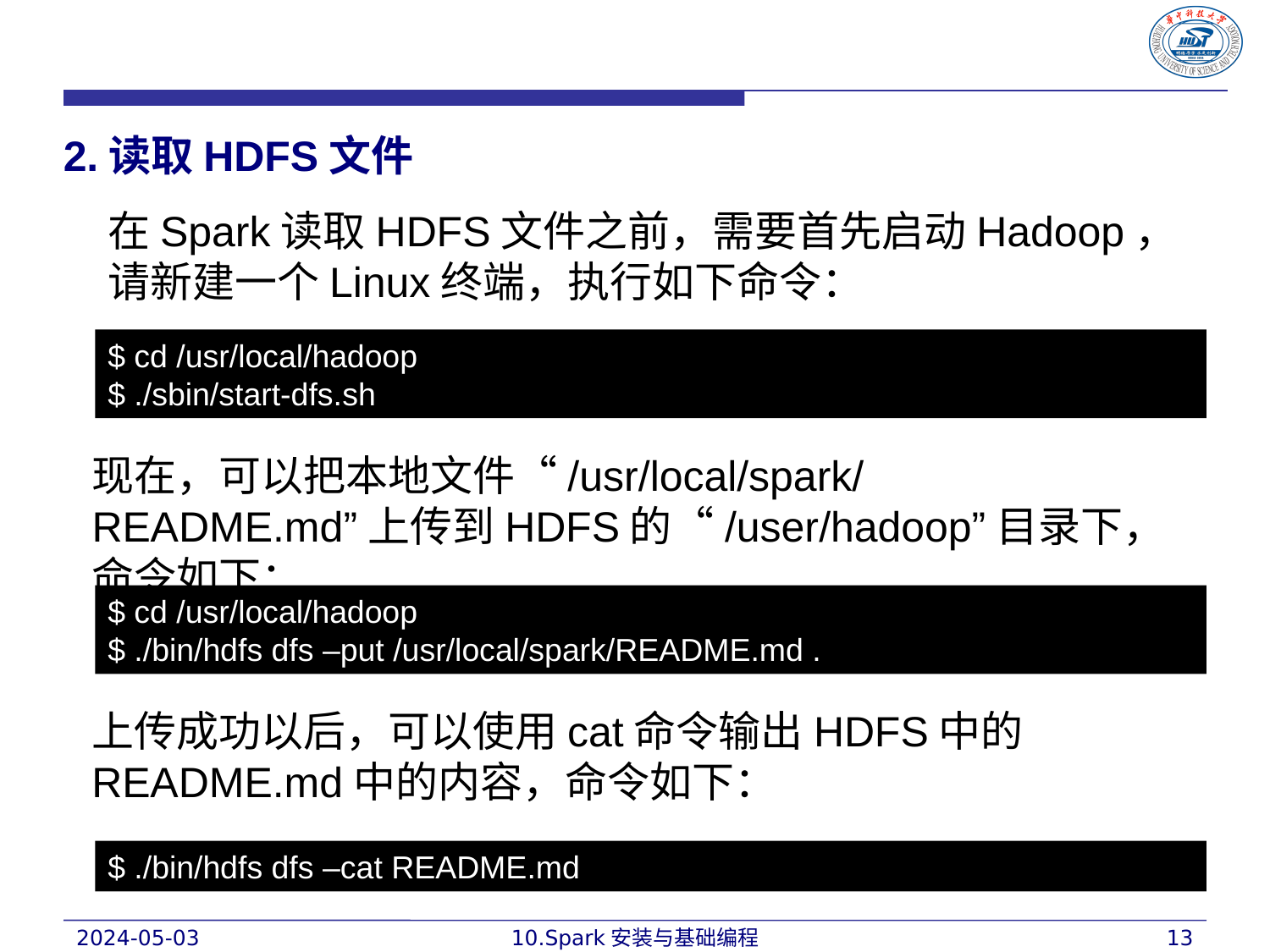

2.读取HDFS文件
在Spark读取HDFS文件之前，需要首先启动Hadoop，请新建一个Linux终端，执行如下命令：
$ cd /usr/local/hadoop
$ ./sbin/start-dfs.sh
现在，可以把本地文件“/usr/local/spark/README.md”上传到HDFS的“/user/hadoop”目录下，命令如下：
$ cd /usr/local/hadoop
$ ./bin/hdfs dfs –put /usr/local/spark/README.md .
上传成功以后，可以使用cat命令输出HDFS中的README.md中的内容，命令如下：
$ ./bin/hdfs dfs –cat README.md
2024-05-03
10.Spark安装与基础编程
13